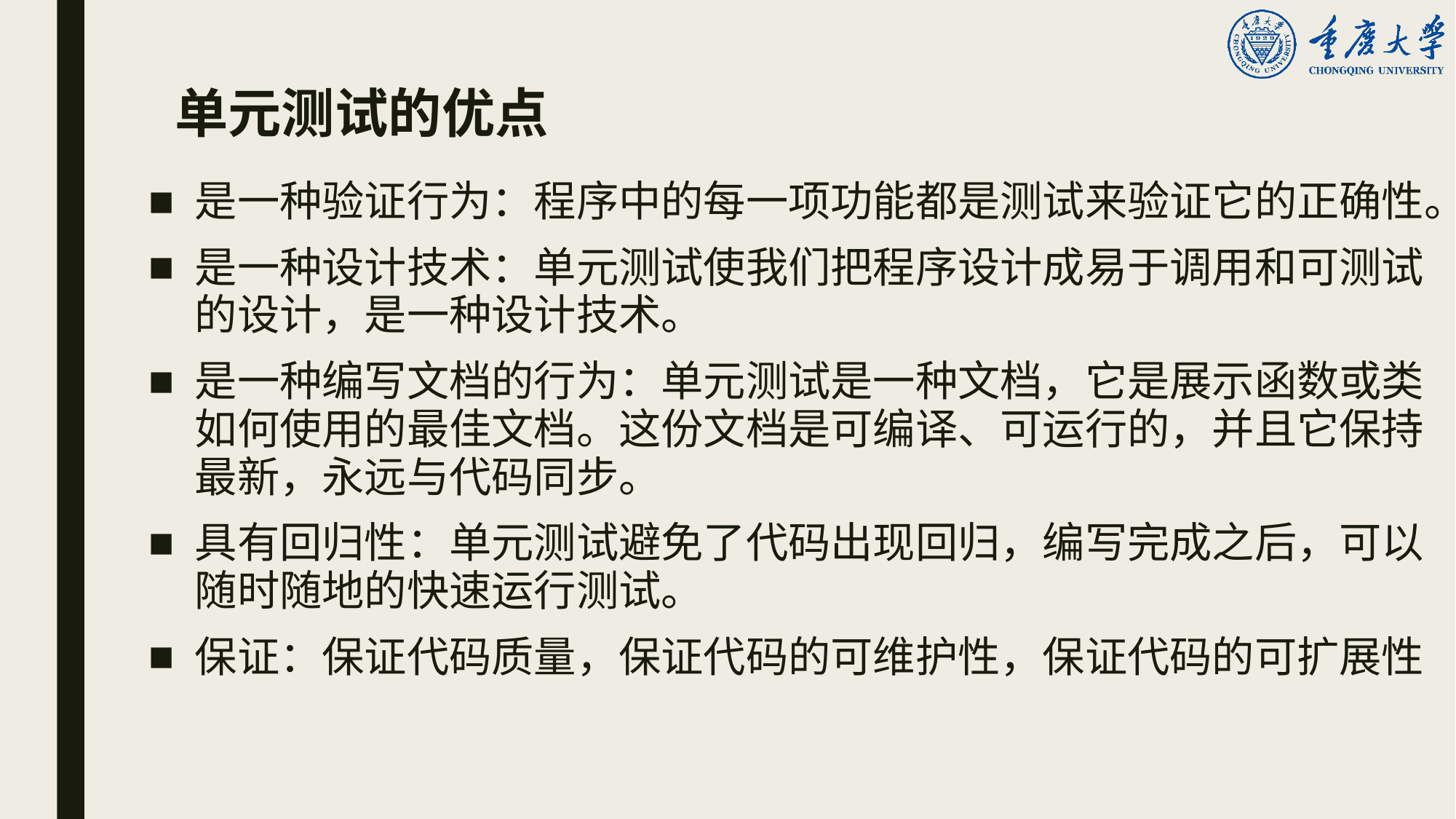

# 单元测试的优点
是一种验证行为：程序中的每一项功能都是测试来验证它的正确性。
是一种设计技术：单元测试使我们把程序设计成易于调用和可测试的设计，是一种设计技术。
是一种编写文档的行为：单元测试是一种文档，它是展示函数或类如何使用的最佳文档。这份文档是可编译、可运行的，并且它保持最新，永远与代码同步。
具有回归性：单元测试避免了代码出现回归，编写完成之后，可以随时随地的快速运行测试。
保证：保证代码质量，保证代码的可维护性，保证代码的可扩展性